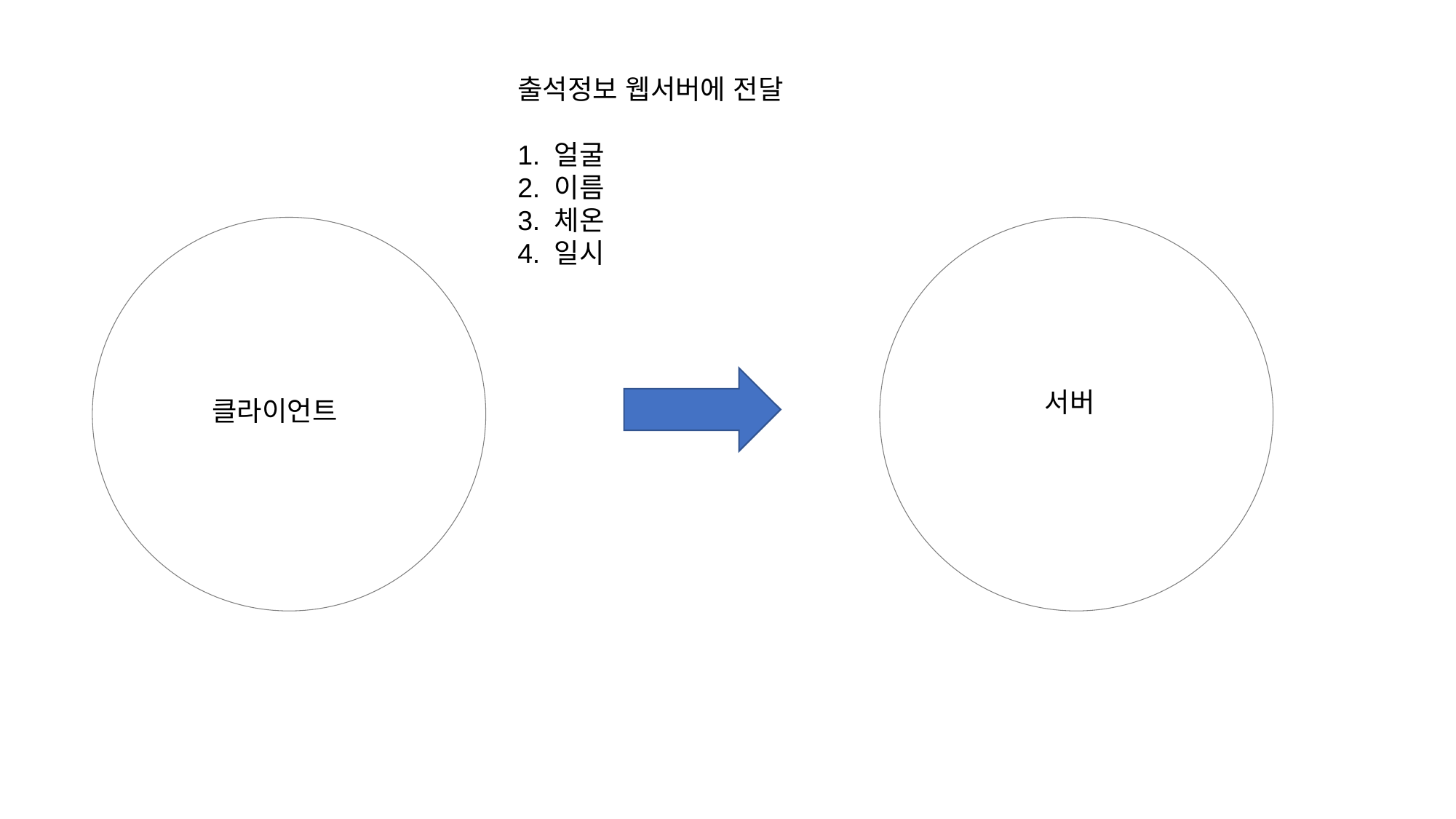

출석정보 웹서버에 전달

1. 얼굴
2. 이름
3. 체온
4. 일시

서버
클라이언트